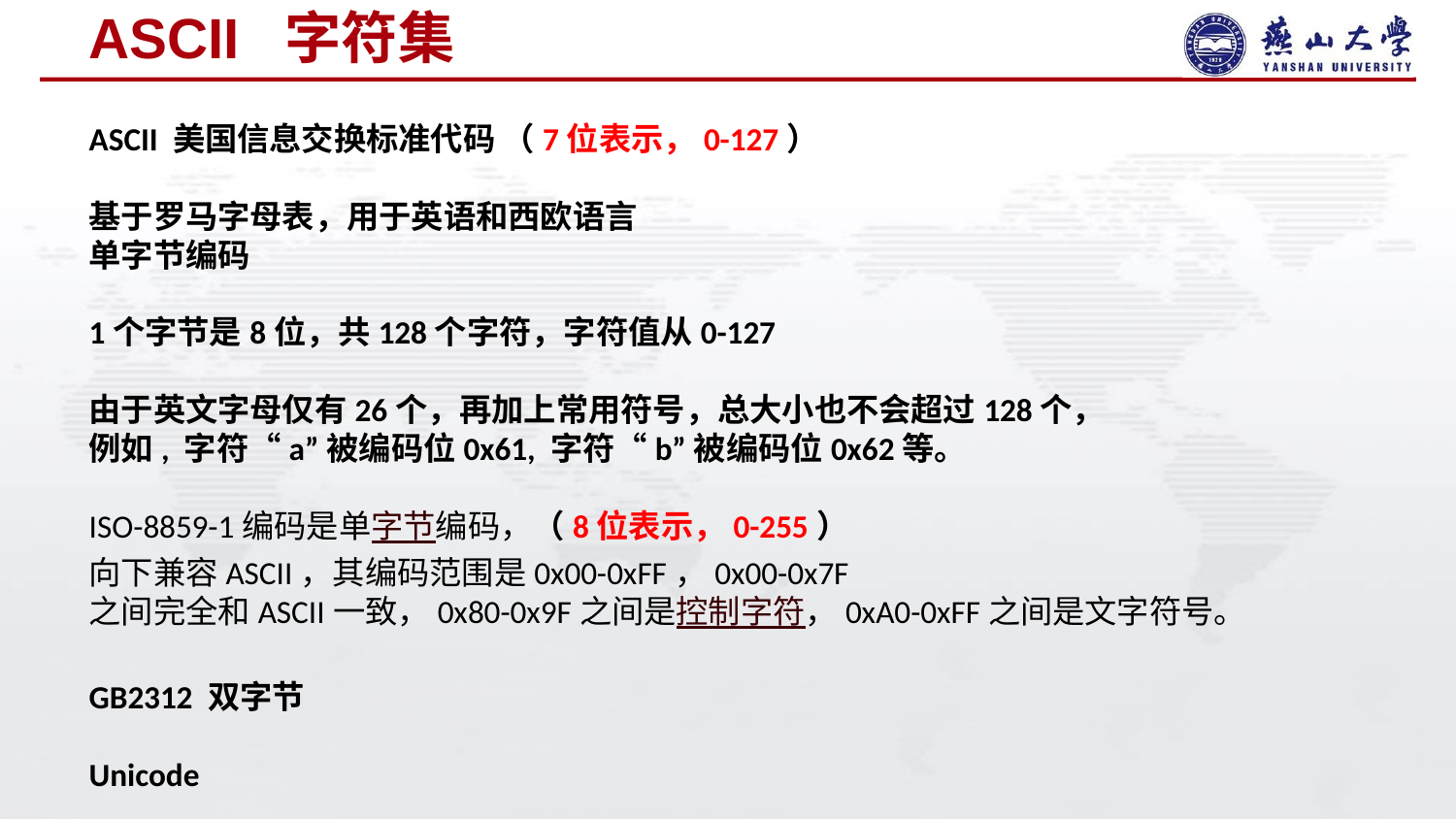

# ASCII  字符集
ASCII 美国信息交换标准代码 （7位表示，0-127）

基于罗马字母表，用于英语和西欧语言
单字节编码

1个字节是8位，共128个字符，字符值从0-127

由于英文字母仅有26个，再加上常用符号，总大小也不会超过128个，
例如, 字符“a”被编码位0x61, 字符“b”被编码位0x62等。

ISO-8859-1编码是单字节编码，（8位表示，0-255）
向下兼容ASCII，其编码范围是0x00-0xFF，0x00-0x7F
之间完全和ASCII一致，0x80-0x9F之间是控制字符，0xA0-0xFF之间是文字符号。

GB2312 双字节

Unicode